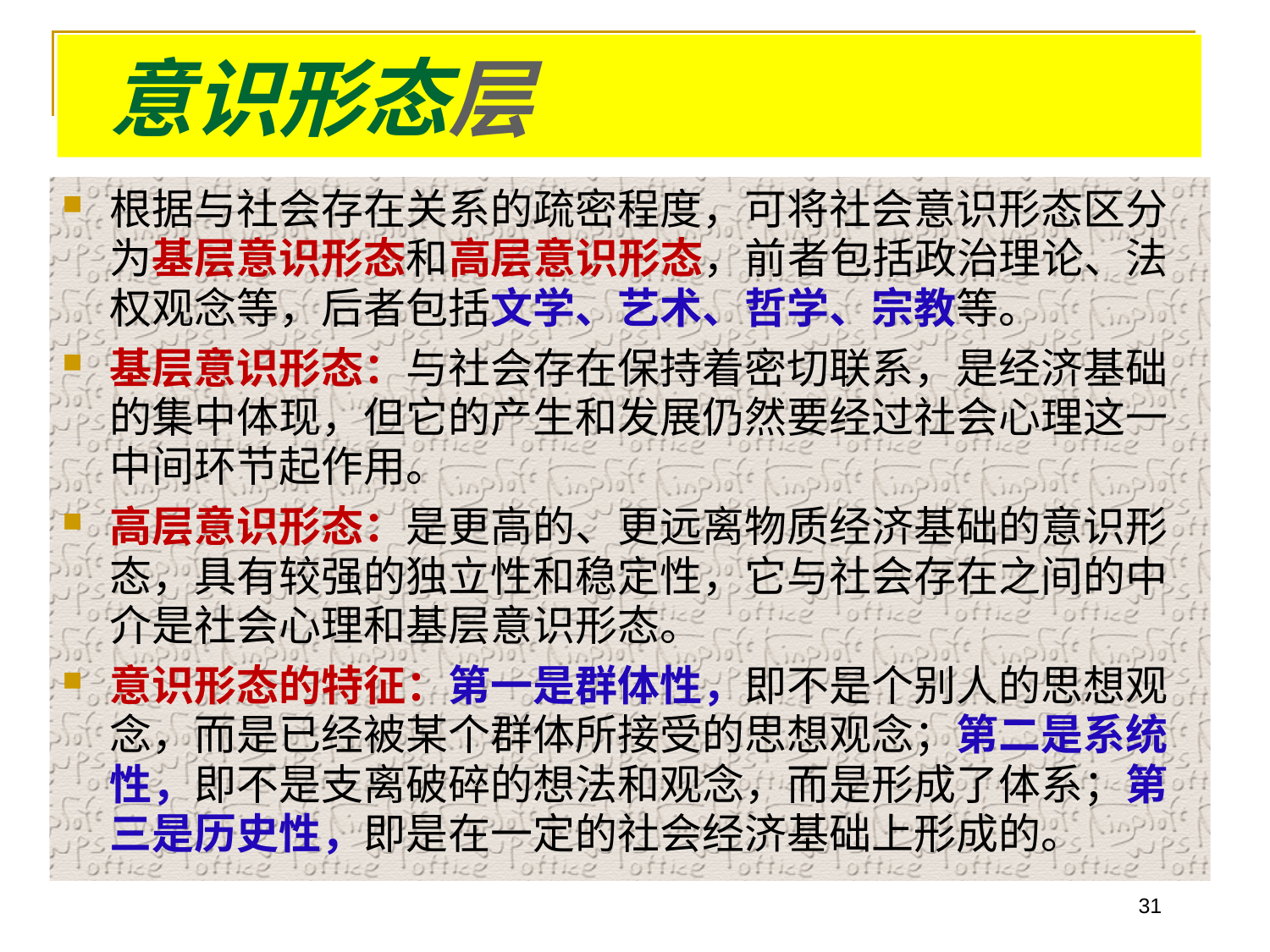

意识形态层
根据与社会存在关系的疏密程度，可将社会意识形态区分为基层意识形态和高层意识形态，前者包括政治理论、法权观念等，后者包括文学、艺术、哲学、宗教等。
基层意识形态：与社会存在保持着密切联系，是经济基础的集中体现，但它的产生和发展仍然要经过社会心理这一中间环节起作用。
高层意识形态：是更高的、更远离物质经济基础的意识形态，具有较强的独立性和稳定性，它与社会存在之间的中介是社会心理和基层意识形态。
意识形态的特征：第一是群体性，即不是个别人的思想观念，而是已经被某个群体所接受的思想观念；第二是系统性，即不是支离破碎的想法和观念，而是形成了体系；第三是历史性，即是在一定的社会经济基础上形成的。
31